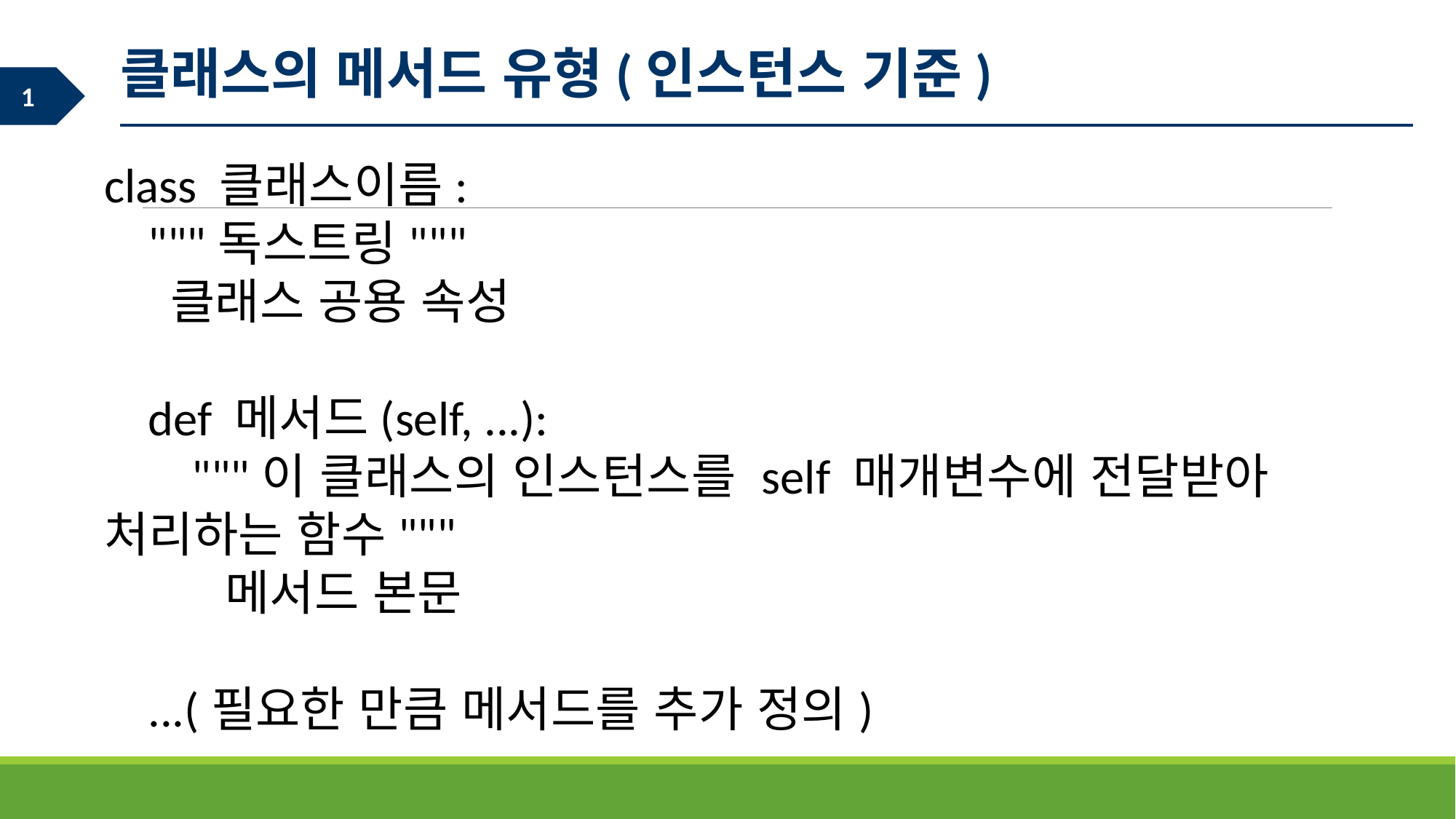

클래스의 메서드 유형(인스턴스 기준)
class 클래스이름:
    """독스트링"""
    클래스 공용 속성

    def 메서드(self, ...):
        """이 클래스의 인스턴스를 self 매개변수에 전달받아 처리하는 함수"""
        메서드 본문

    ...(필요한 만큼 메서드를 추가 정의)